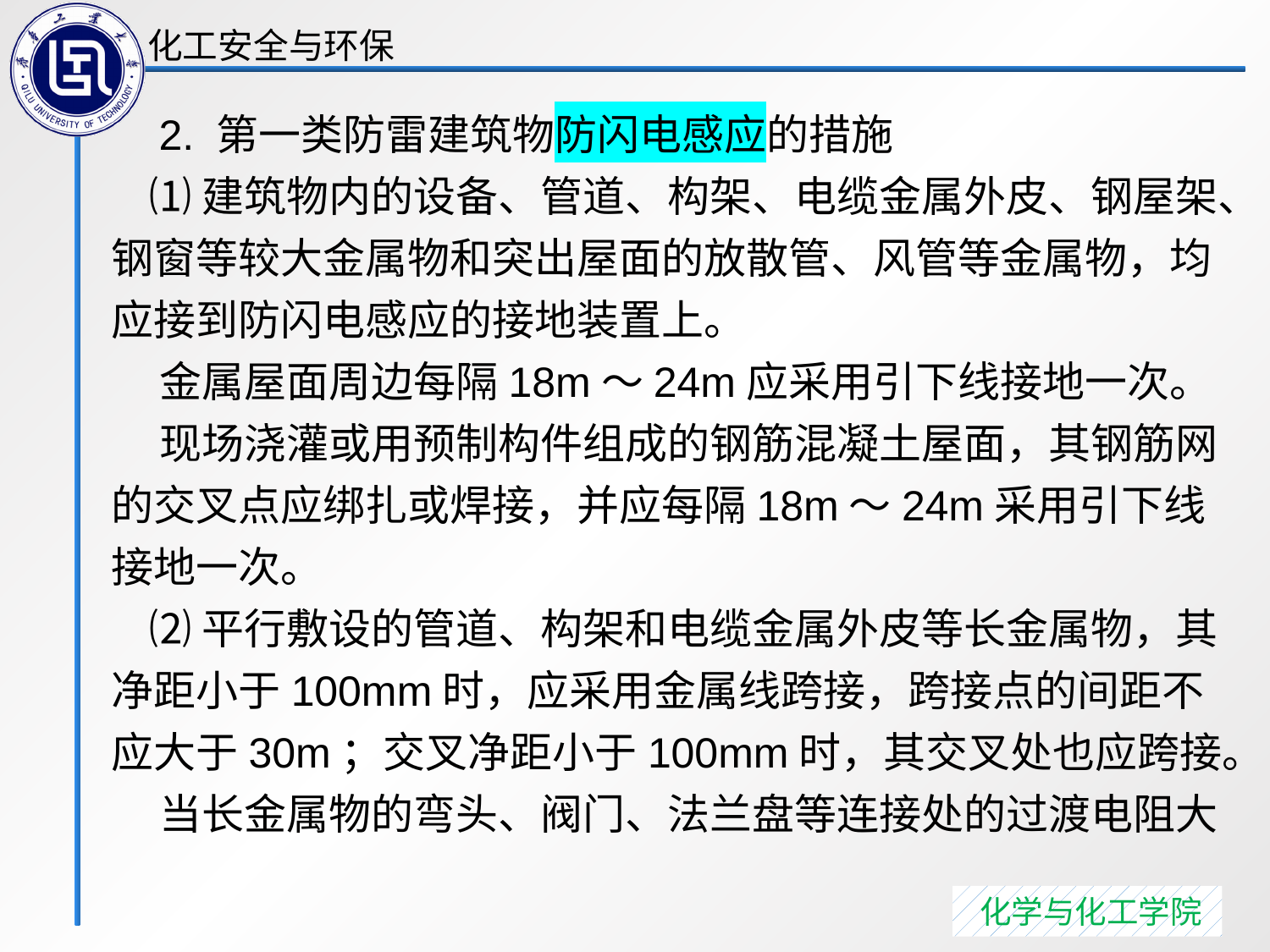

2. 第一类防雷建筑物防闪电感应的措施
    ⑴建筑物内的设备、管道、构架、电缆金属外皮、钢屋架、钢窗等较大金属物和突出屋面的放散管、风管等金属物，均应接到防闪电感应的接地装置上。
    金属屋面周边每隔18m～24m应采用引下线接地一次。
    现场浇灌或用预制构件组成的钢筋混凝土屋面，其钢筋网的交叉点应绑扎或焊接，并应每隔18m～24m采用引下线接地一次。
    ⑵平行敷设的管道、构架和电缆金属外皮等长金属物，其净距小于100mm时，应采用金属线跨接，跨接点的间距不应大于30m；交叉净距小于100mm时，其交叉处也应跨接。
    当长金属物的弯头、阀门、法兰盘等连接处的过渡电阻大